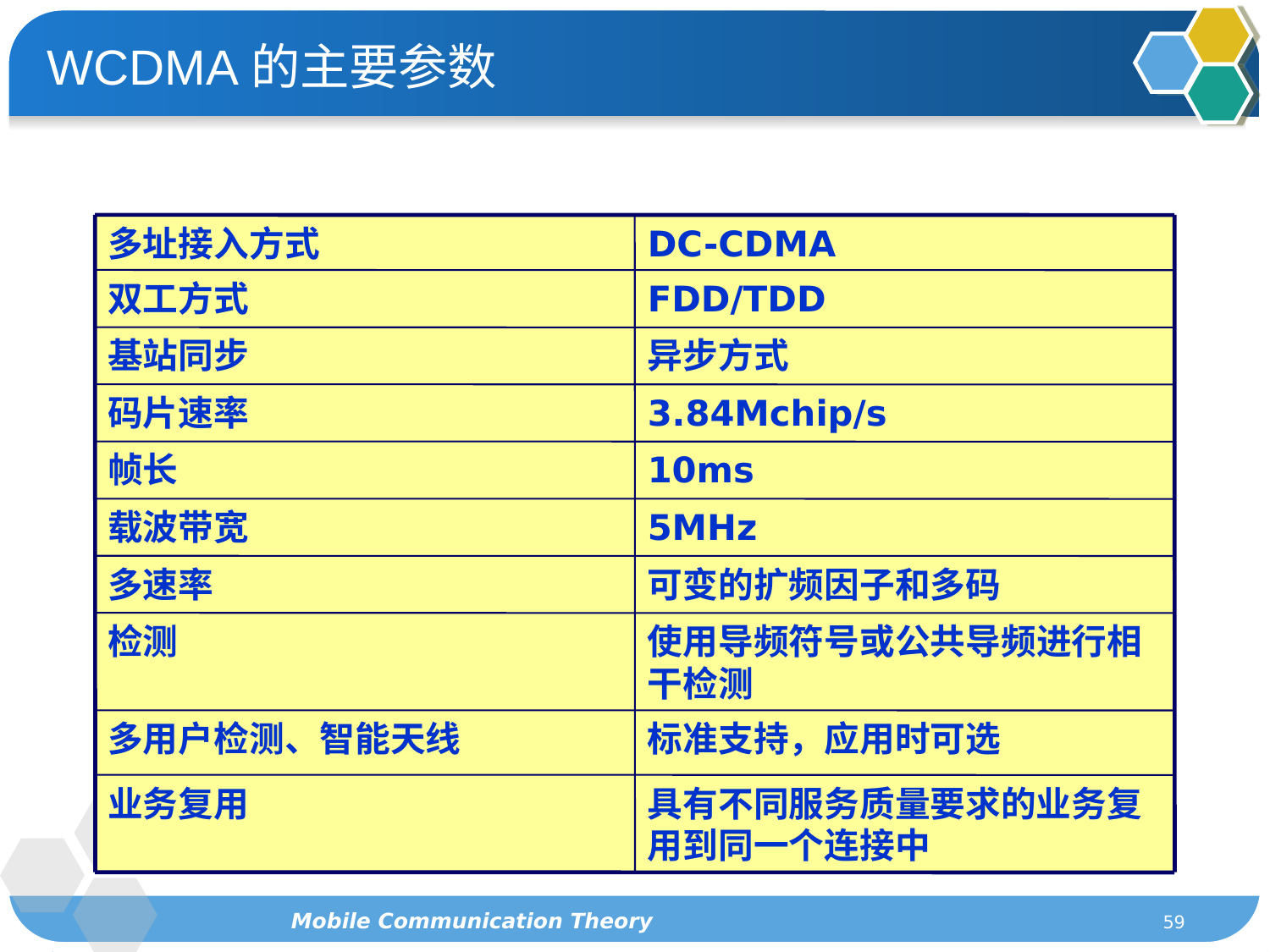

WCDMA的主要参数
多址接入方式

DC-CDMA

双工方式

FDD/TDD
基站同步

异步方式
码片速率

3.84Mchip/s
帧长

10ms
载波带宽

5MHz
多速率

可变的扩频因子和多码
检测

使用导频符号或公共导频进行相干检测
多用户检测、智能天线

标准支持，应用时可选
业务复用

具有不同服务质量要求的业务复用到同一个连接中

Mobile Communication Theory